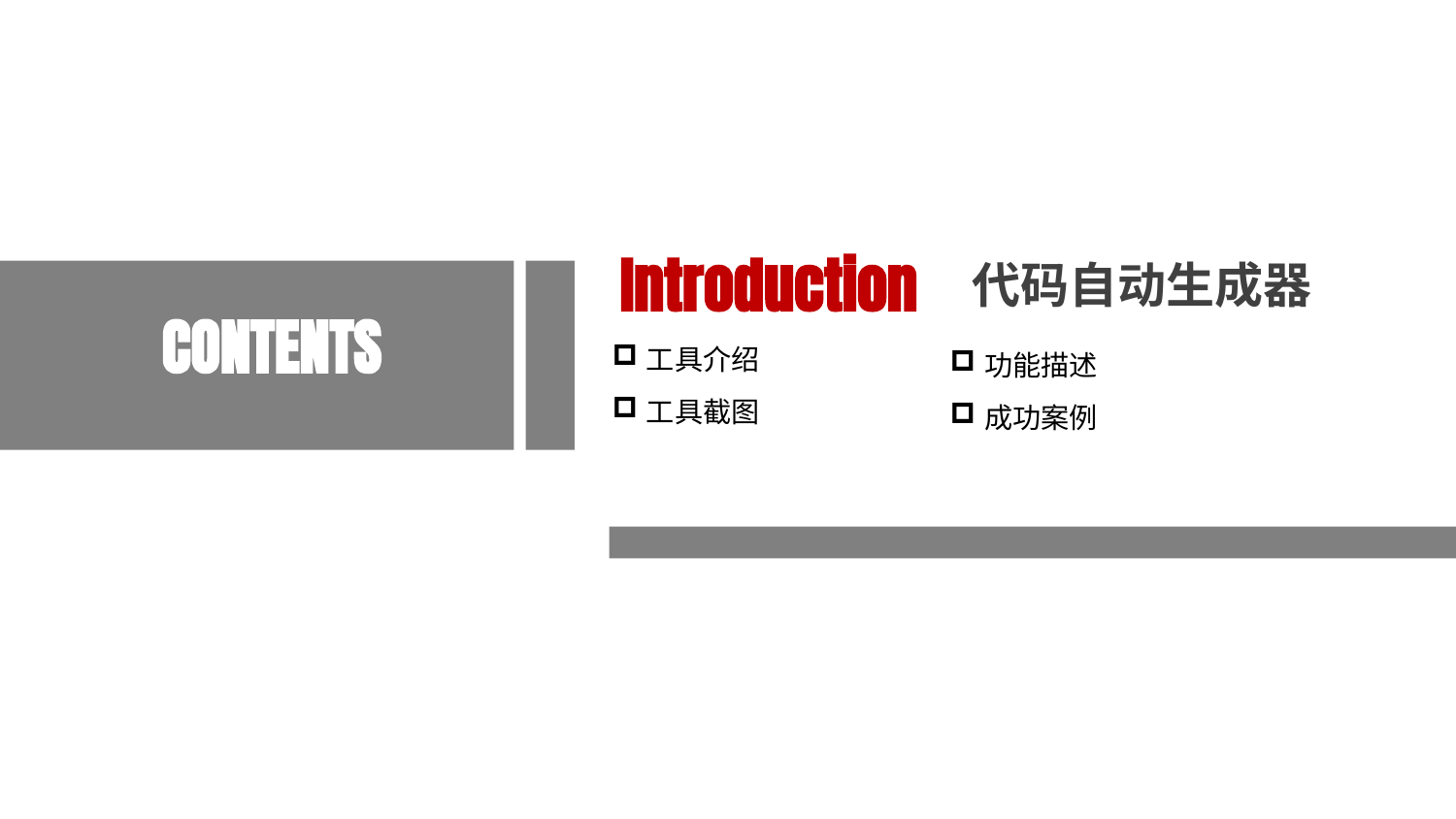

Introduction
代码自动生成器

CONTENTS
工具介绍
功能描述
工具截图
成功案例